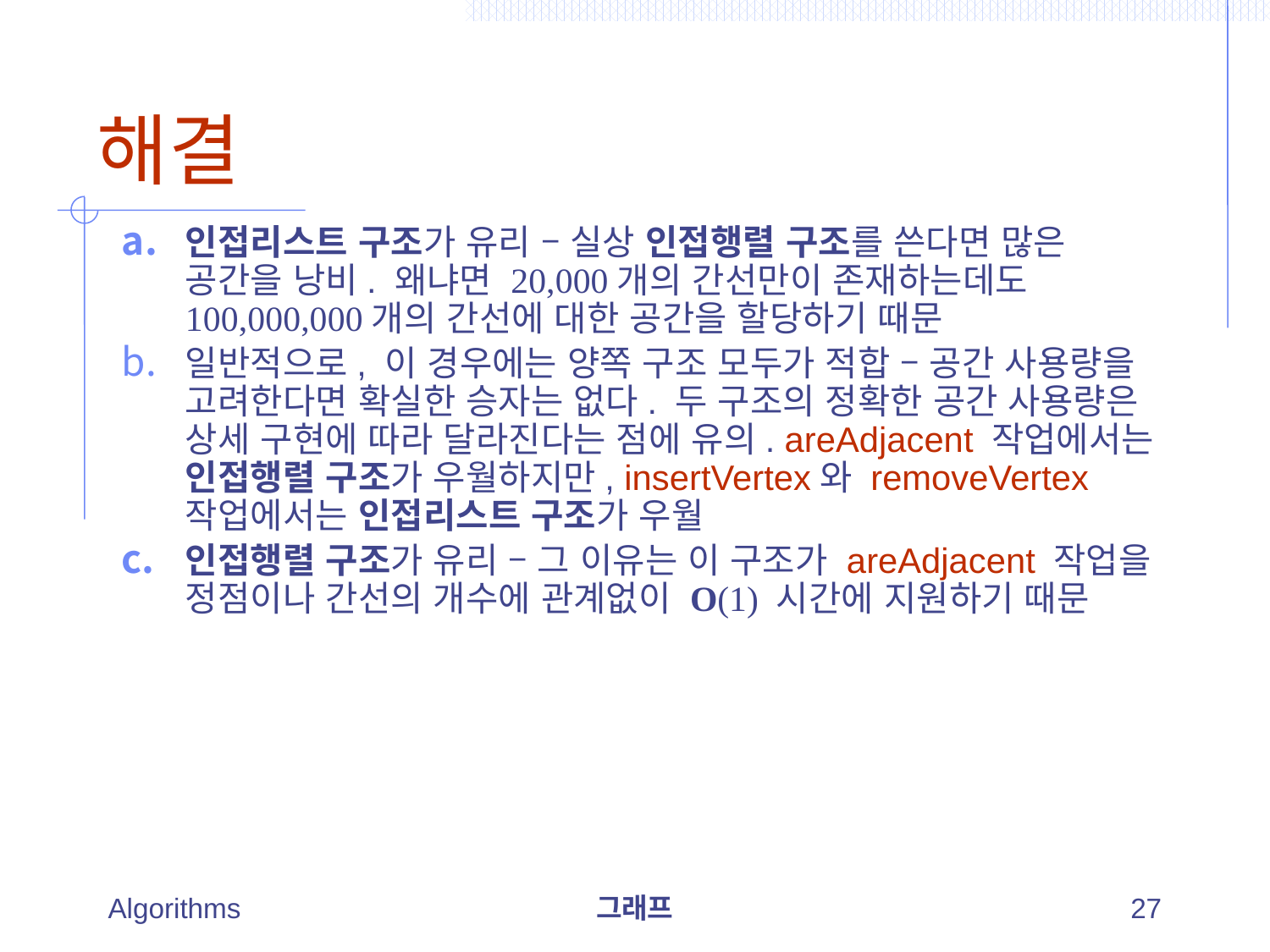

# 해결
인접리스트 구조가 유리 – 실상 인접행렬 구조를 쓴다면 많은 공간을 낭비. 왜냐면 20,000개의 간선만이 존재하는데도 100,000,000개의 간선에 대한 공간을 할당하기 때문
일반적으로, 이 경우에는 양쪽 구조 모두가 적합 – 공간 사용량을 고려한다면 확실한 승자는 없다. 두 구조의 정확한 공간 사용량은 상세 구현에 따라 달라진다는 점에 유의. areAdjacent 작업에서는 인접행렬 구조가 우월하지만, insertVertex와 removeVertex 작업에서는 인접리스트 구조가 우월
인접행렬 구조가 유리 – 그 이유는 이 구조가 areAdjacent 작업을 정점이나 간선의 개수에 관계없이 O(1) 시간에 지원하기 때문
Algorithms
그래프
27